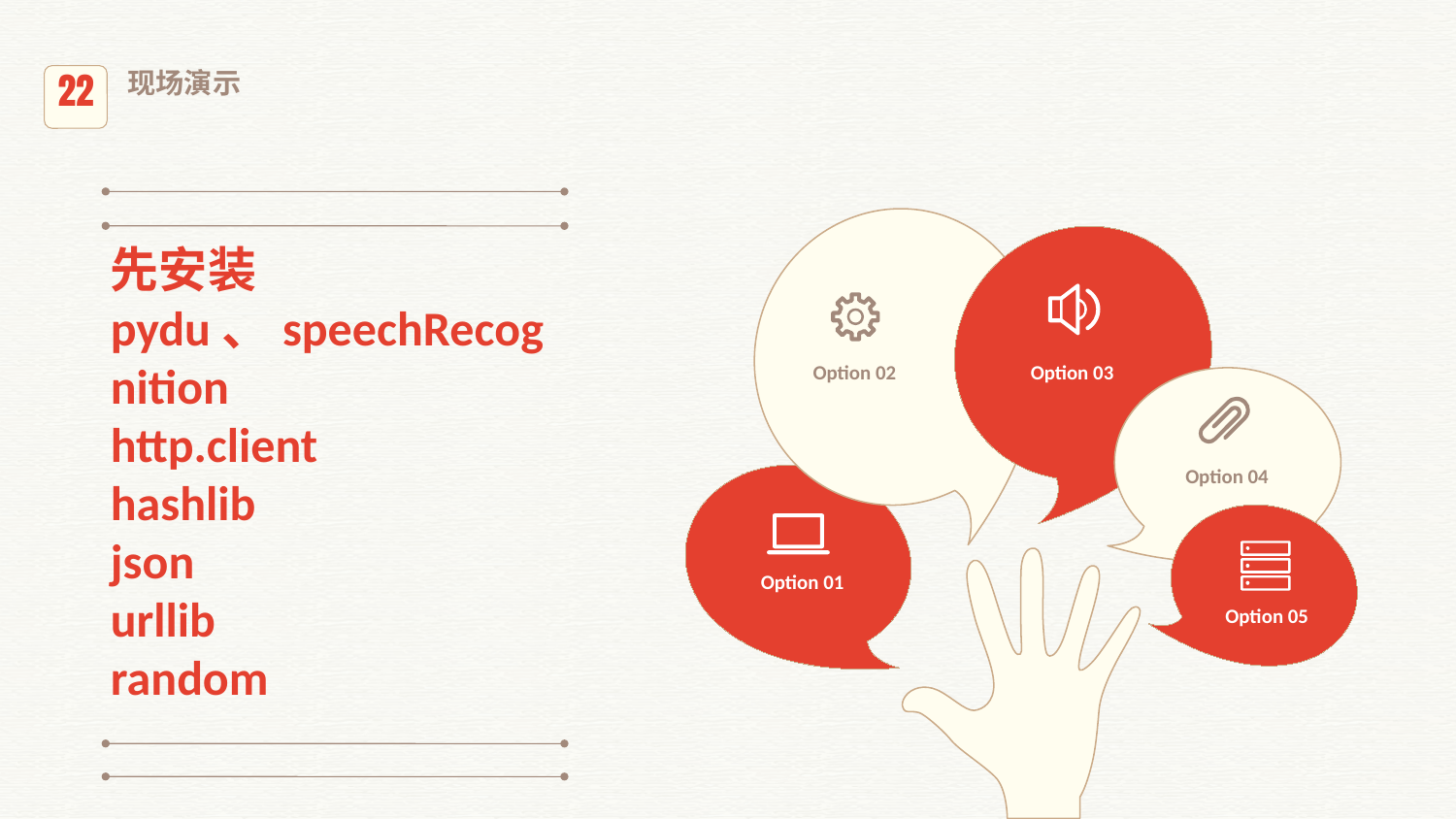

现场演示

先安装
pydu、speechRecognition
http.client
hashlib
json
urllib
random

Option 02
Option 03

Option 04

Option 01
Option 05